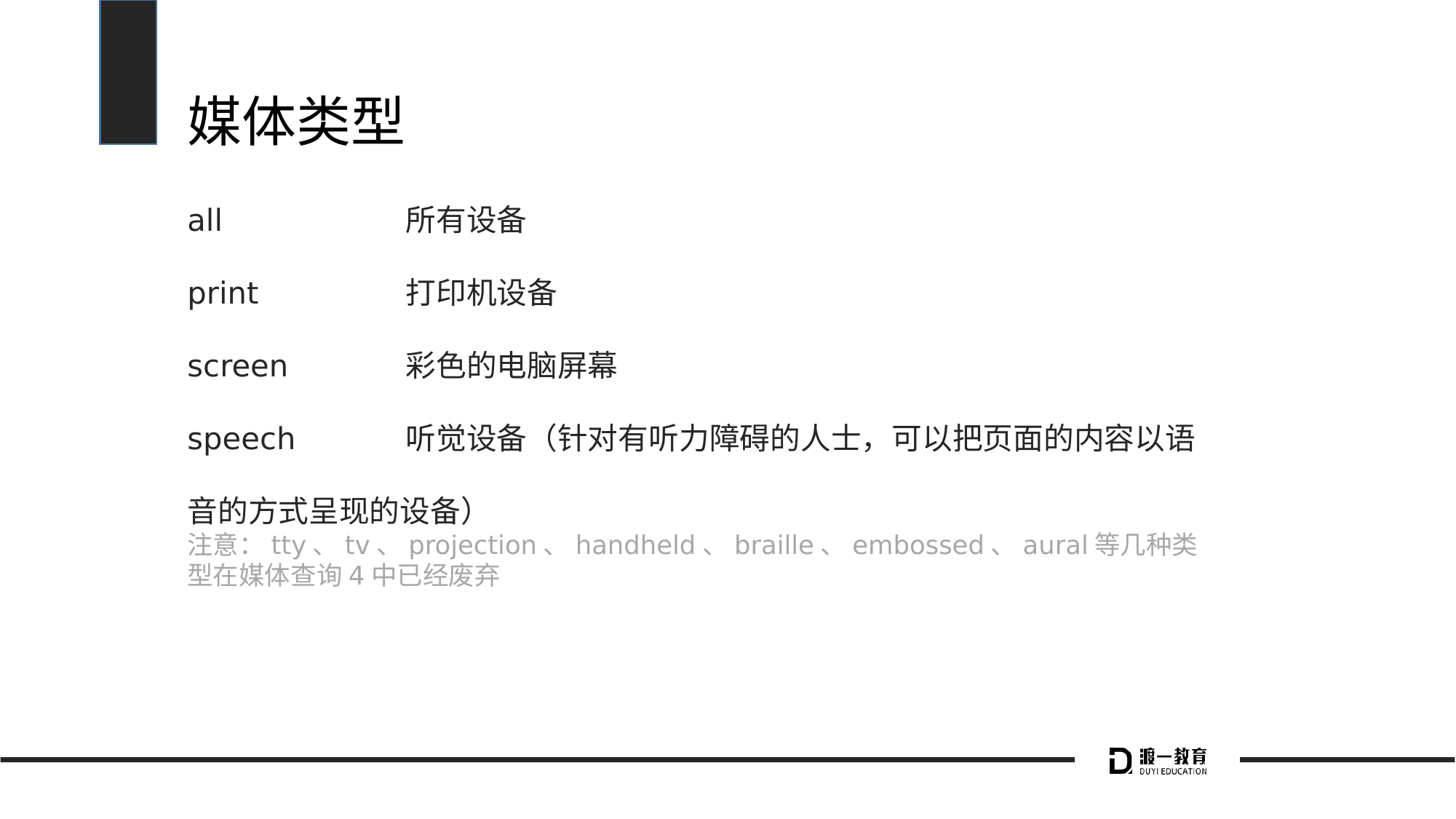

5
# 媒体类型
all		所有设备
print		打印机设备
screen		彩色的电脑屏幕
speech		听觉设备（针对有听力障碍的人士，可以把页面的内容以语音的方式呈现的设备）
注意：tty、tv、projection、handheld、braille、embossed、aural等几种类型在媒体查询4中已经废弃